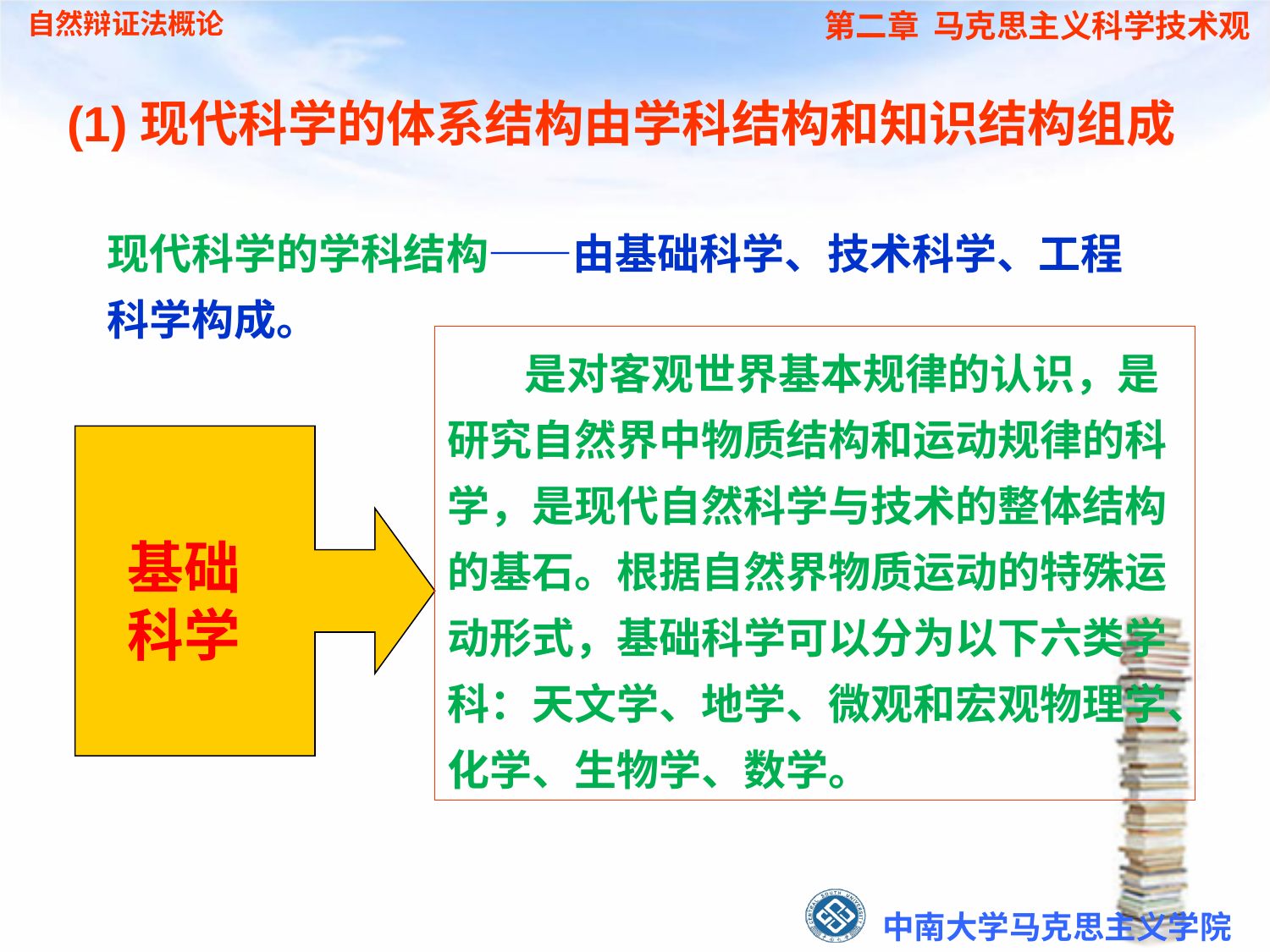

(1)现代科学的体系结构由学科结构和知识结构组成
现代科学的学科结构——由基础科学、技术科学、工程科学构成。
       是对客观世界基本规律的认识，是研究自然界中物质结构和运动规律的科学，是现代自然科学与技术的整体结构的基石。根据自然界物质运动的特殊运动形式，基础科学可以分为以下六类学科：天文学、地学、微观和宏观物理学、化学、生物学、数学。

基础科学